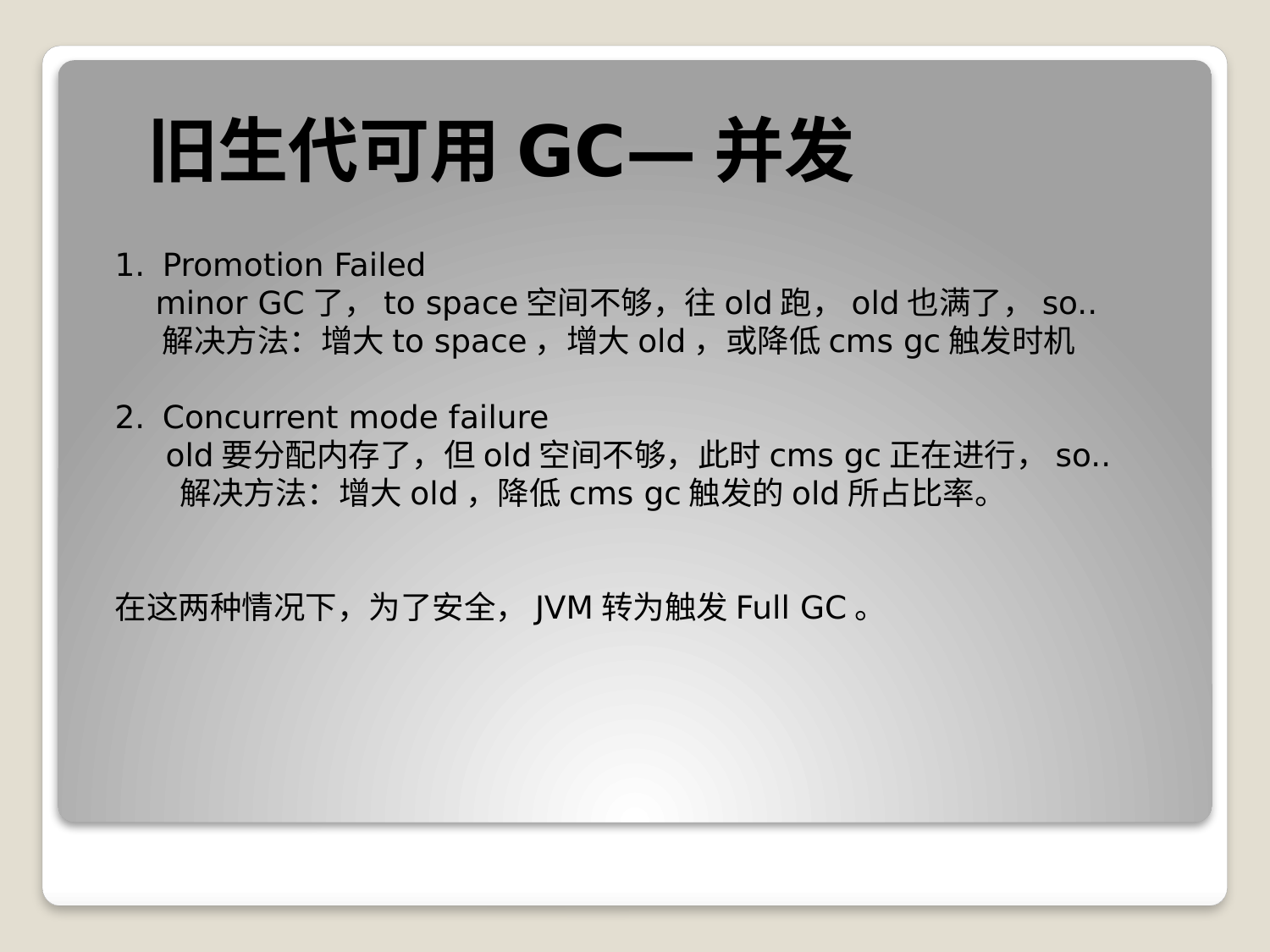

旧生代可用GC—并发
Promotion Failed
    minor GC了，to space空间不够，往old跑，old也满了，so..
解决方法：增大to space，增大old，或降低cms gc触发时机

Concurrent mode failure
     old要分配内存了，但old空间不够，此时cms gc正在进行，so..
 解决方法：增大old，降低cms gc触发的old所占比率。

在这两种情况下，为了安全，JVM转为触发Full GC。